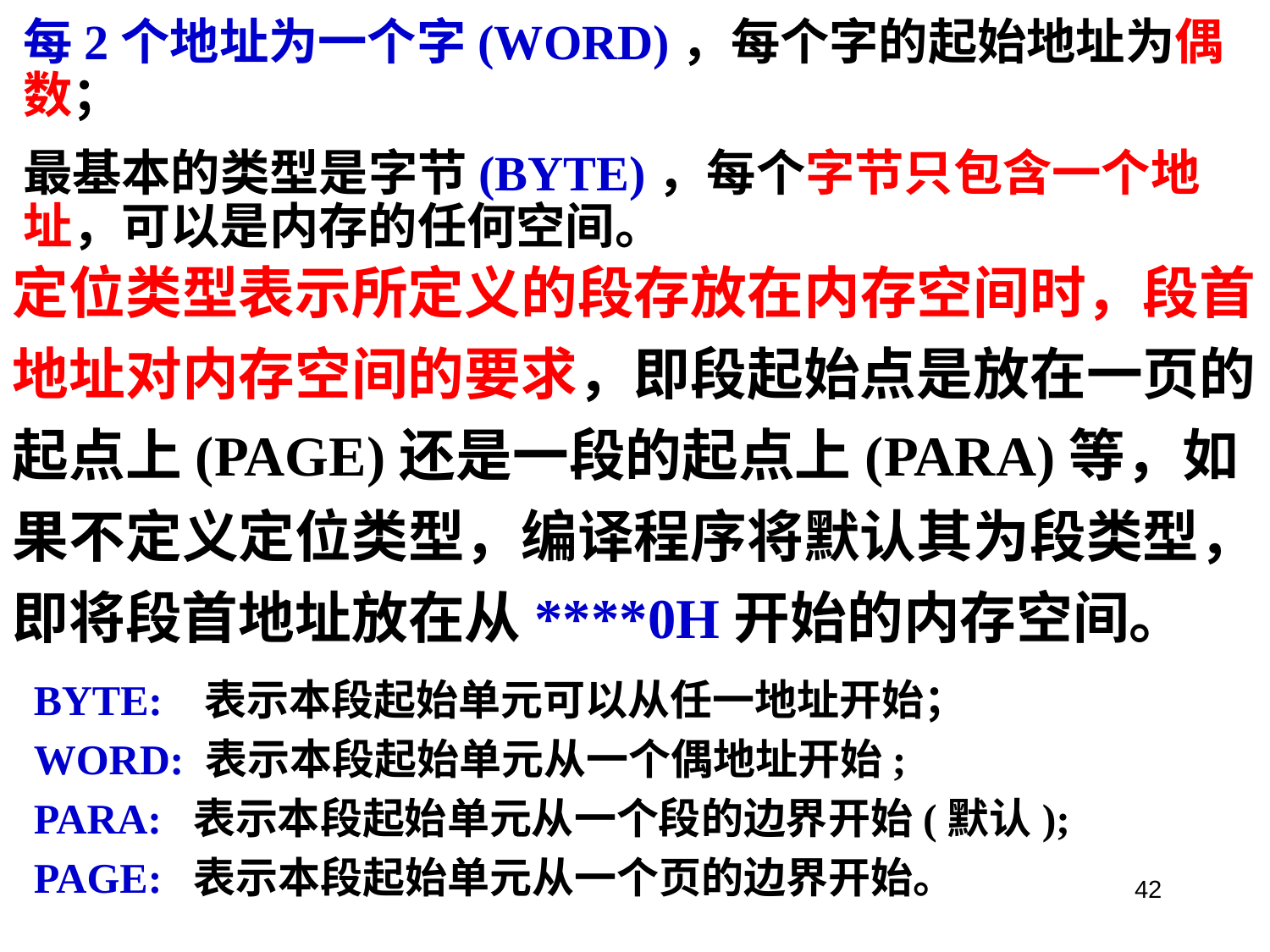

每2个地址为一个字(WORD)，每个字的起始地址为偶数；
最基本的类型是字节(BYTE)，每个字节只包含一个地址，可以是内存的任何空间。
定位类型表示所定义的段存放在内存空间时，段首地址对内存空间的要求，即段起始点是放在一页的起点上(PAGE)还是一段的起点上(PARA)等，如果不定义定位类型，编译程序将默认其为段类型，即将段首地址放在从****0H开始的内存空间。
BYTE:   表示本段起始单元可以从任一地址开始；
WORD: 表示本段起始单元从一个偶地址开始;
PARA:  表示本段起始单元从一个段的边界开始(默认);
PAGE:  表示本段起始单元从一个页的边界开始。
42